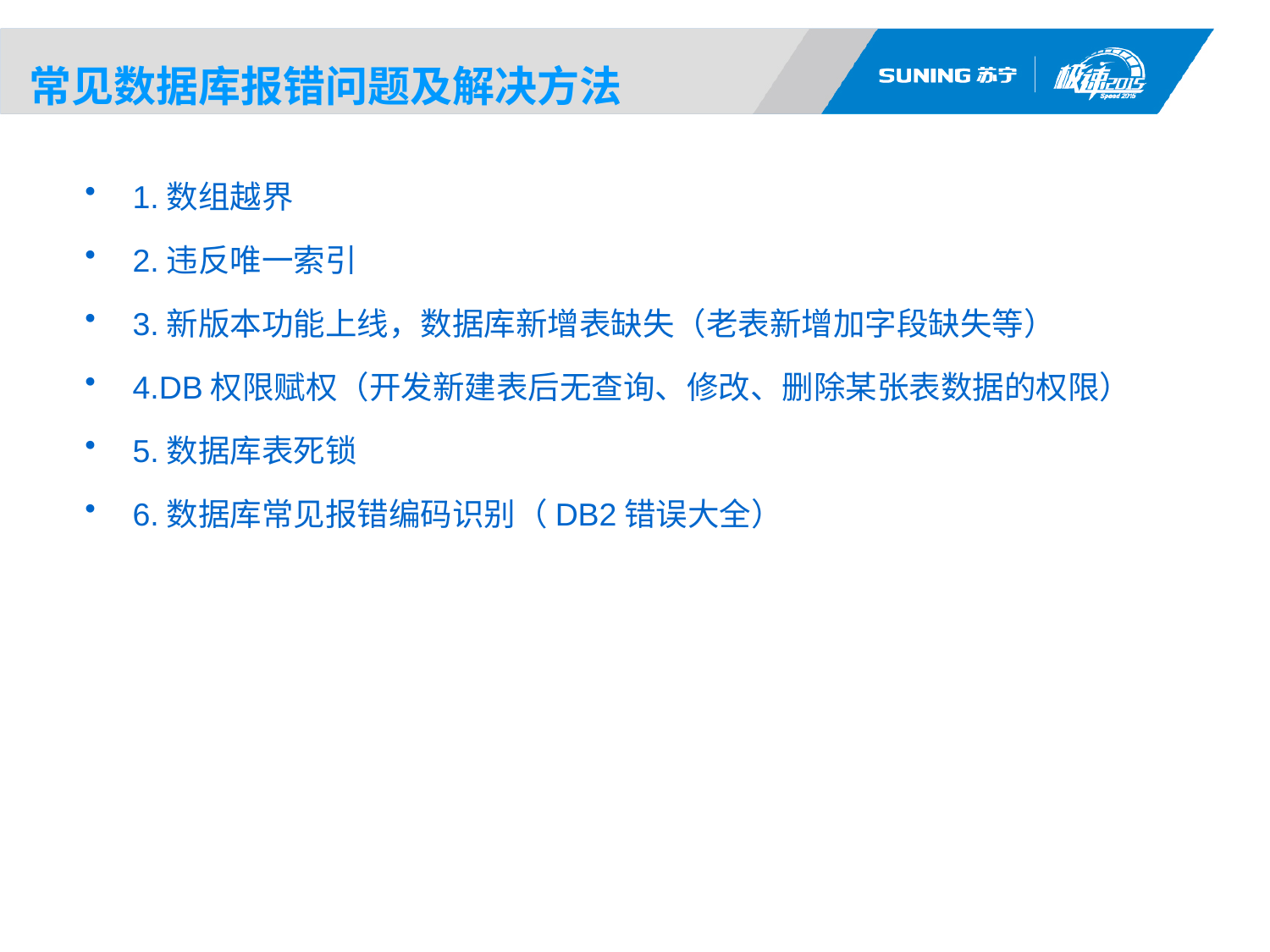

# 常见数据库报错问题及解决方法
1.数组越界
2.违反唯一索引
3.新版本功能上线，数据库新增表缺失（老表新增加字段缺失等）
4.DB权限赋权（开发新建表后无查询、修改、删除某张表数据的权限）
5.数据库表死锁
6.数据库常见报错编码识别（DB2错误大全）